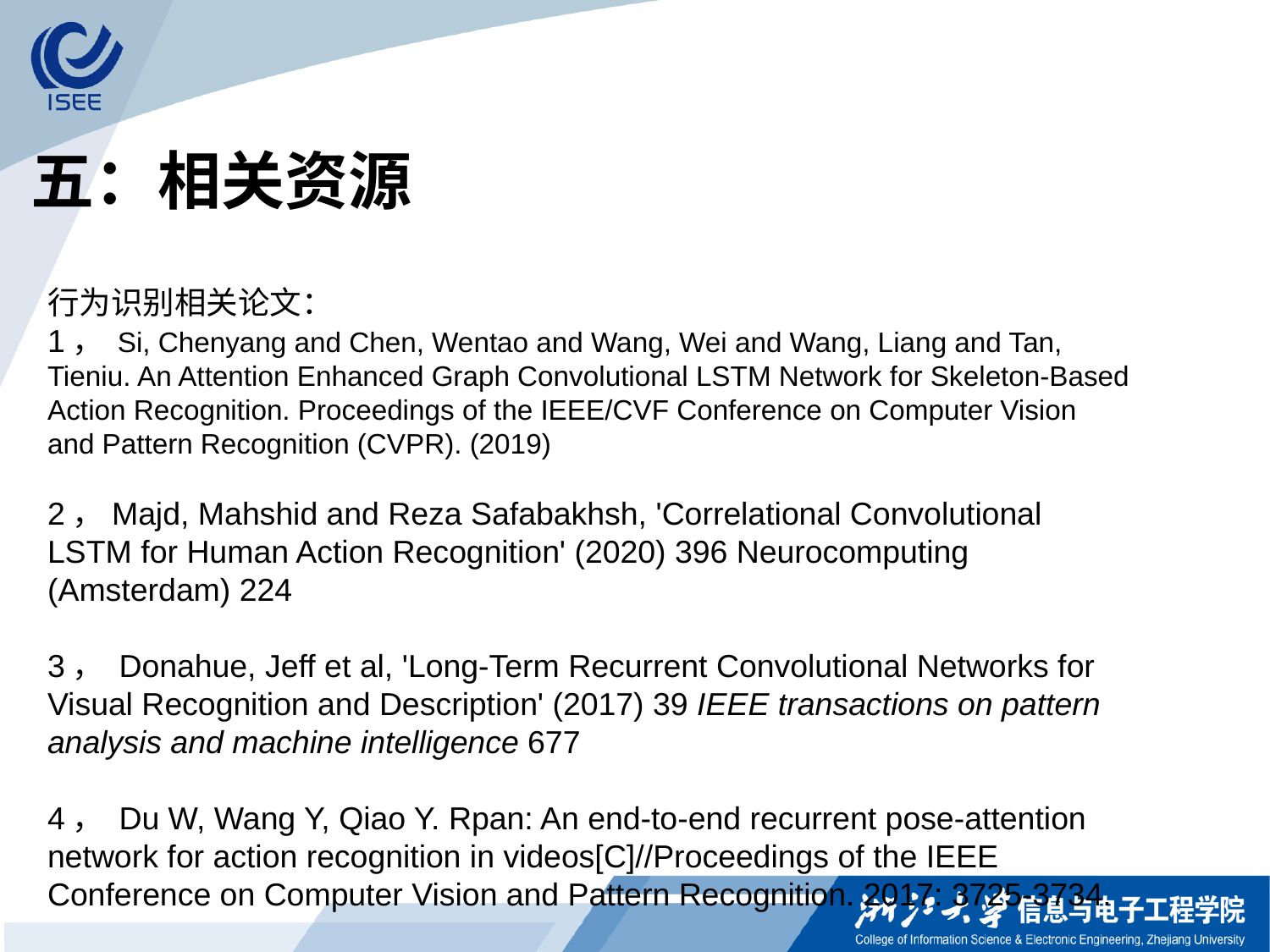

五：相关资源
行为识别相关论文：
1， Si, Chenyang and Chen, Wentao and Wang, Wei and Wang, Liang and Tan, Tieniu. An Attention Enhanced Graph Convolutional LSTM Network for Skeleton-Based Action Recognition. Proceedings of the IEEE/CVF Conference on Computer Vision and Pattern Recognition (CVPR). (2019)

2，Majd, Mahshid and Reza Safabakhsh, 'Correlational Convolutional LSTM for Human Action Recognition' (2020) 396 Neurocomputing (Amsterdam) 224

3， Donahue, Jeff et al, 'Long-Term Recurrent Convolutional Networks for Visual Recognition and Description' (2017) 39 IEEE transactions on pattern analysis and machine intelligence 677

4， Du W, Wang Y, Qiao Y. Rpan: An end-to-end recurrent pose-attention network for action recognition in videos[C]//Proceedings of the IEEE Conference on Computer Vision and Pattern Recognition. 2017: 3725-3734.